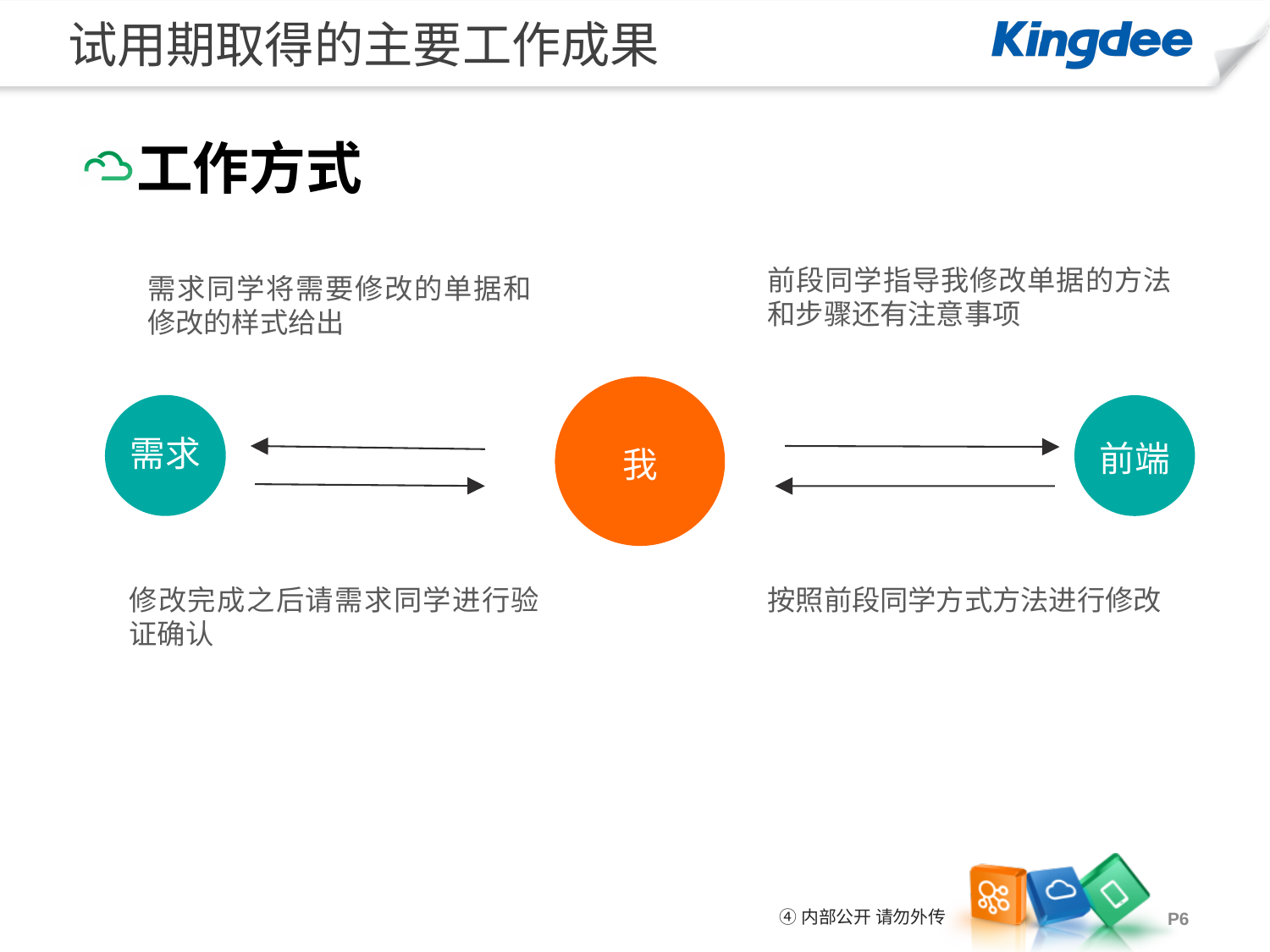

# 试用期取得的主要工作成果
工作方式
前段同学指导我修改单据的方法和步骤还有注意事项
需求同学将需要修改的单据和修改的样式给出

需求
前端
我

按照前段同学方式方法进行修改
修改完成之后请需求同学进行验证确认